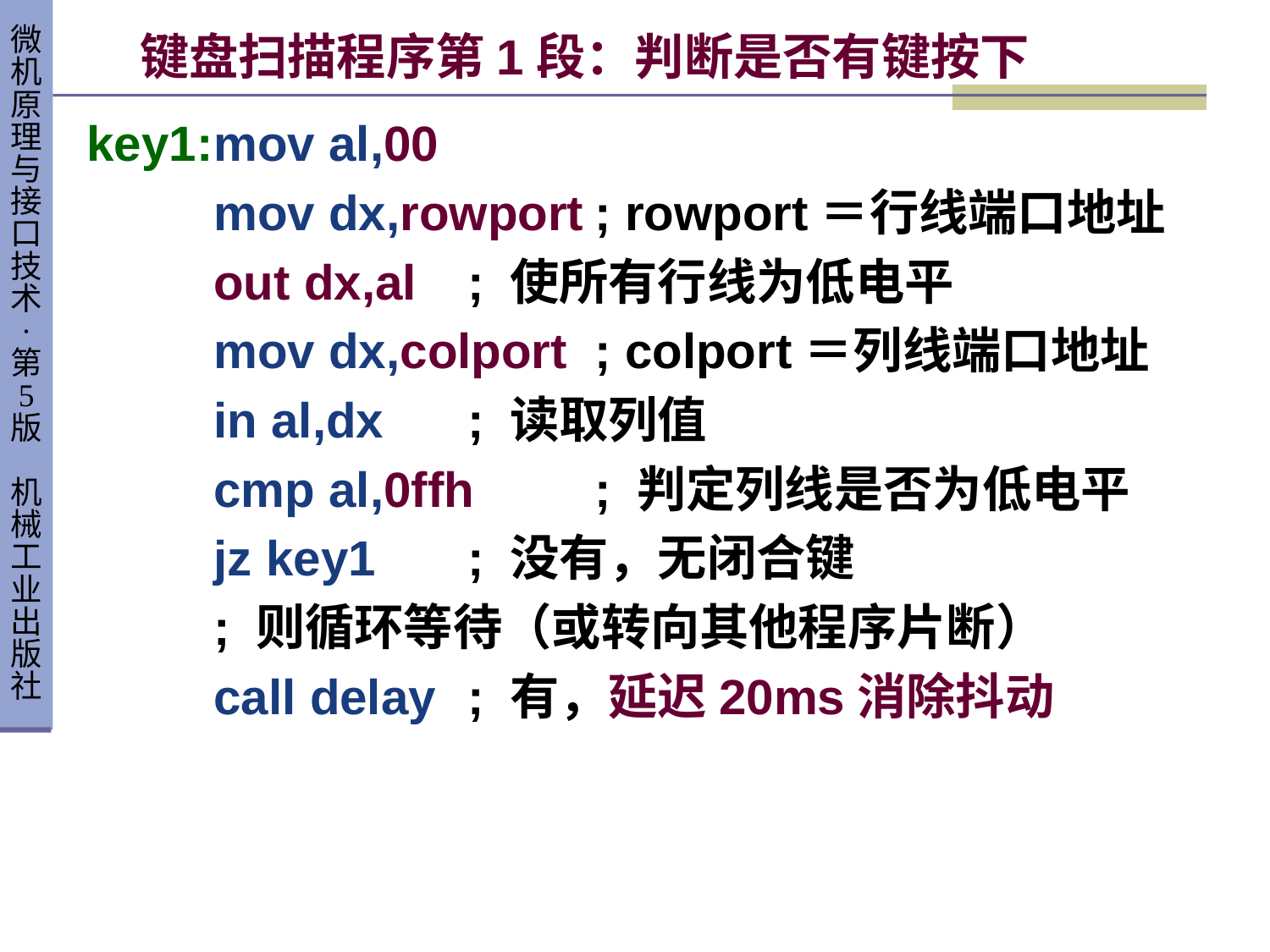

# 键盘扫描程序第1段：判断是否有键按下
key1:	mov al,00
	mov dx,rowport	; rowport＝行线端口地址
	out dx,al	; 使所有行线为低电平
  	mov dx,colport	; colport＝列线端口地址
 	in al,dx	; 读取列值
	cmp al,0ffh	; 判定列线是否为低电平
	jz key1	; 没有，无闭合键
	; 则循环等待（或转向其他程序片断）
	call delay	; 有，延迟20ms消除抖动